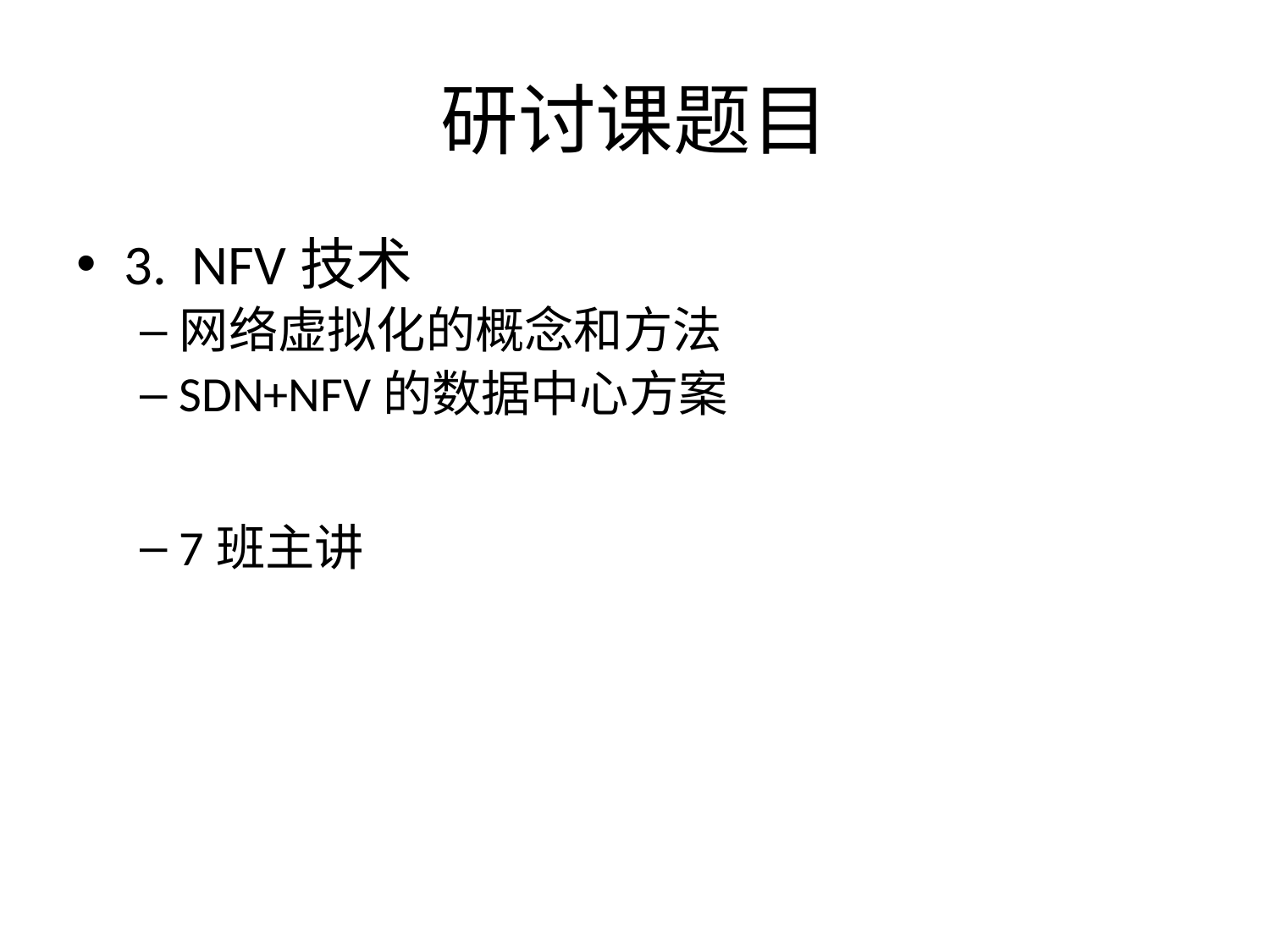

# 研讨课题目
3.  NFV技术
网络虚拟化的概念和方法
SDN+NFV的数据中心方案

7班主讲